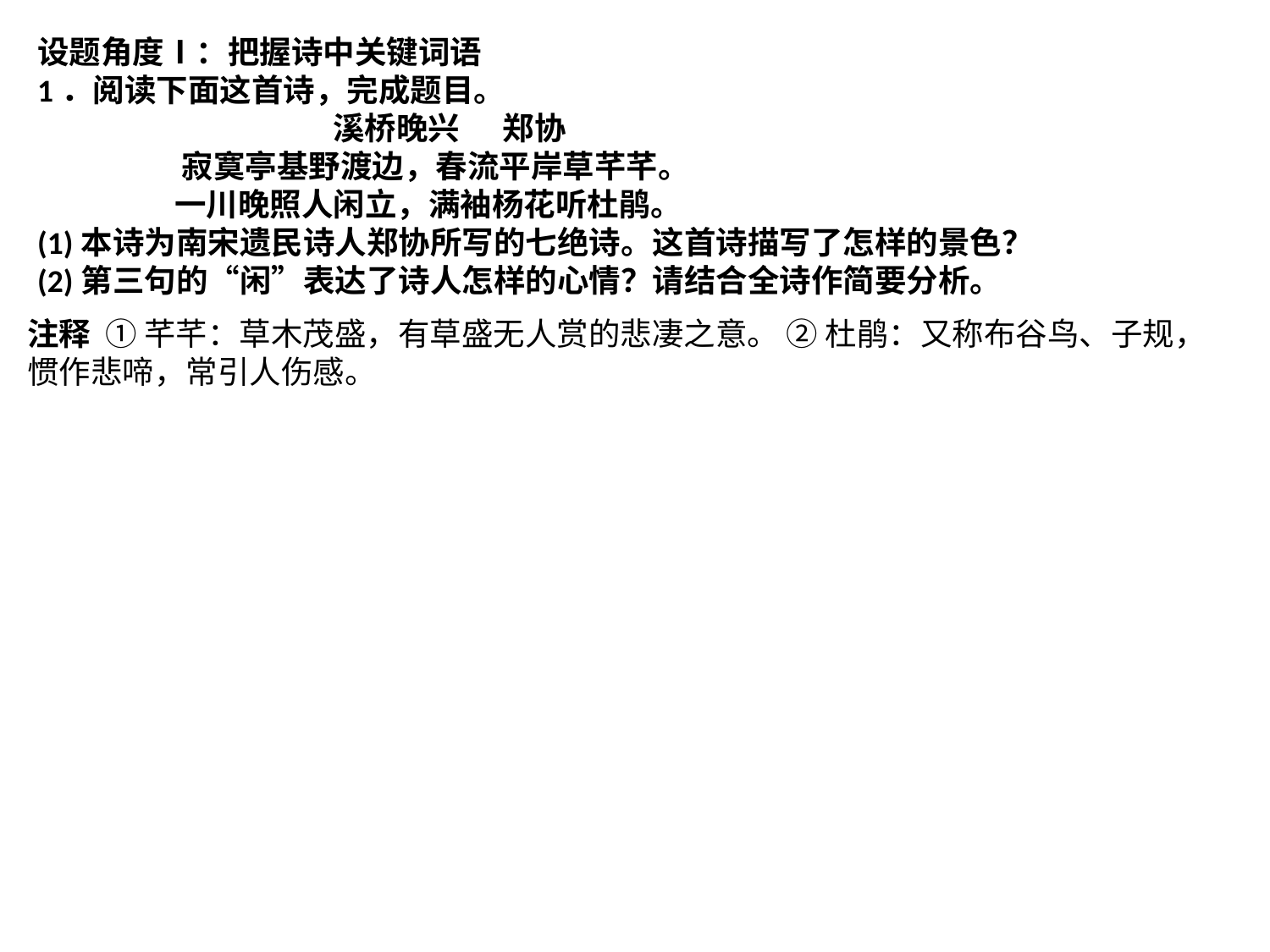

设题角度Ⅰ：把握诗中关键词语
1．阅读下面这首诗，完成题目。
                                        溪桥晚兴      郑协
                   寂寞亭基野渡边，春流平岸草芊芊。
                  一川晚照人闲立，满袖杨花听杜鹃。
(1)本诗为南宋遗民诗人郑协所写的七绝诗。这首诗描写了怎样的景色？
(2)第三句的“闲”表达了诗人怎样的心情？请结合全诗作简要分析。
注释  ① 芊芊：草木茂盛，有草盛无人赏的悲凄之意。 ② 杜鹃：又称布谷鸟、子规，惯作悲啼，常引人伤感。